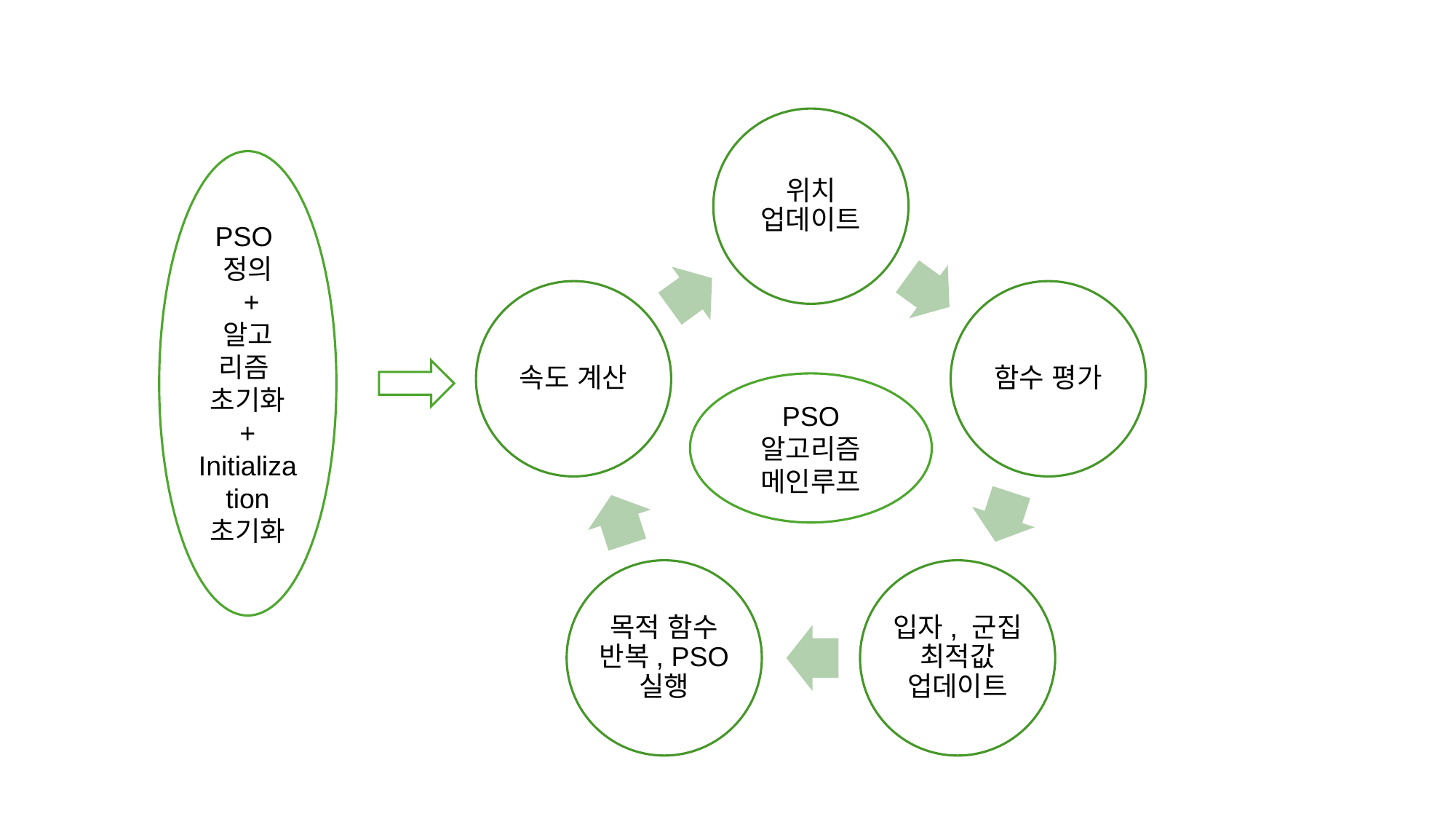

위치 업데이트

함수 평가

입자, 군집 최적값 업데이트

목적 함수 반복, PSO 실행

속도 계산

PSO
정의
 +
알고
리즘
초기화
+
Initialization
초기화

PSO 알고리즘 메인루프